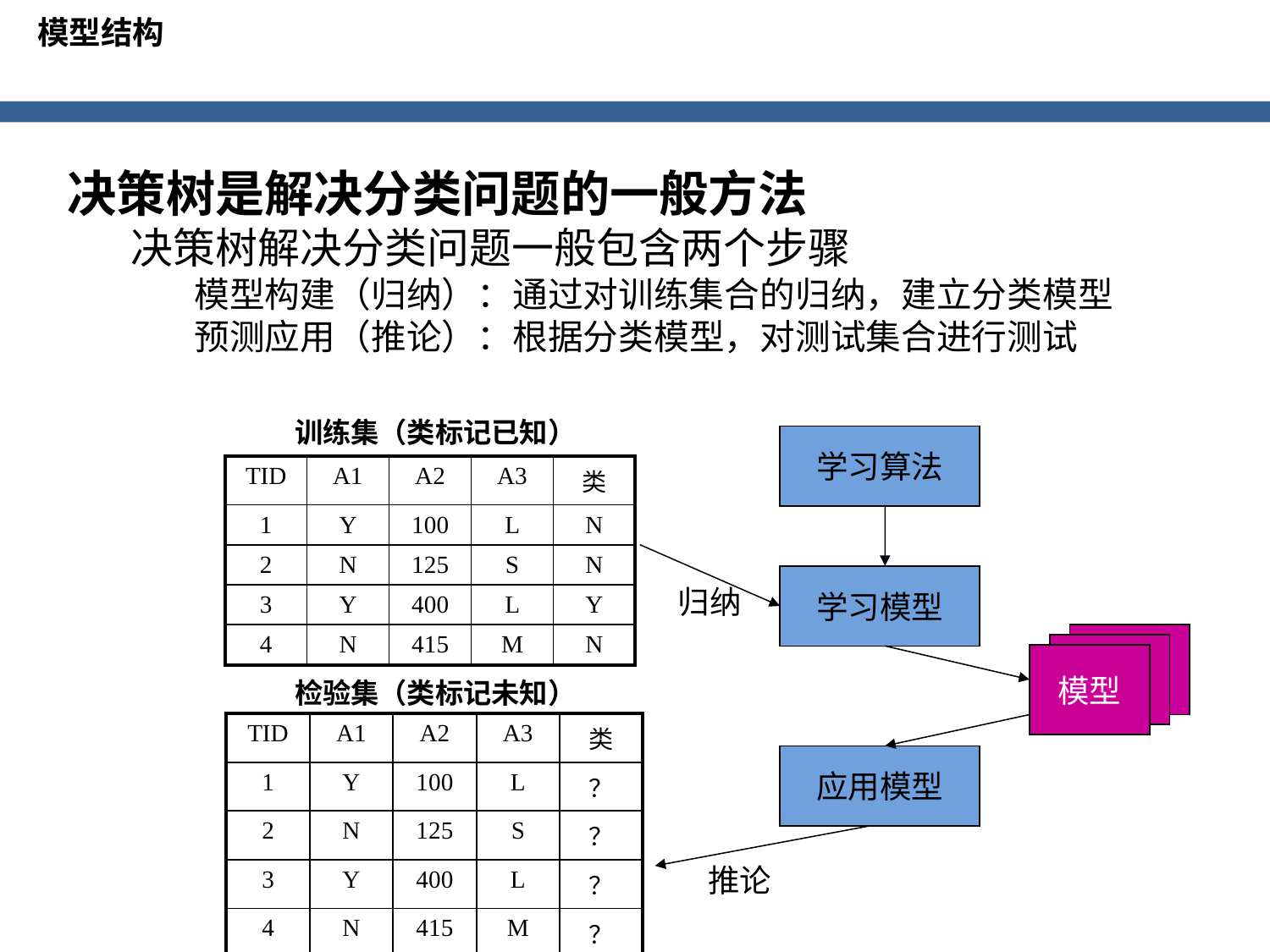

模型结构
决策树是解决分类问题的一般方法
决策树解决分类问题一般包含两个步骤
模型构建（归纳）：通过对训练集合的归纳，建立分类模型
预测应用（推论）：根据分类模型，对测试集合进行测试
训练集（类标记已知）
学习算法
| TID | A1 | A2 | A3 | 类 |
| --- | --- | --- | --- | --- |
| 1 | Y | 100 | L | N |
| 2 | N | 125 | S | N |
| 3 | Y | 400 | L | Y |
| 4 | N | 415 | M | N |

学习模型
归纳

模型

检验集（类标记未知）
| TID | A1 | A2 | A3 | 类 |
| --- | --- | --- | --- | --- |
| 1 | Y | 100 | L | ？ |
| 2 | N | 125 | S | ？ |
| 3 | Y | 400 | L | ？ |
| 4 | N | 415 | M | ？ |

应用模型

推论